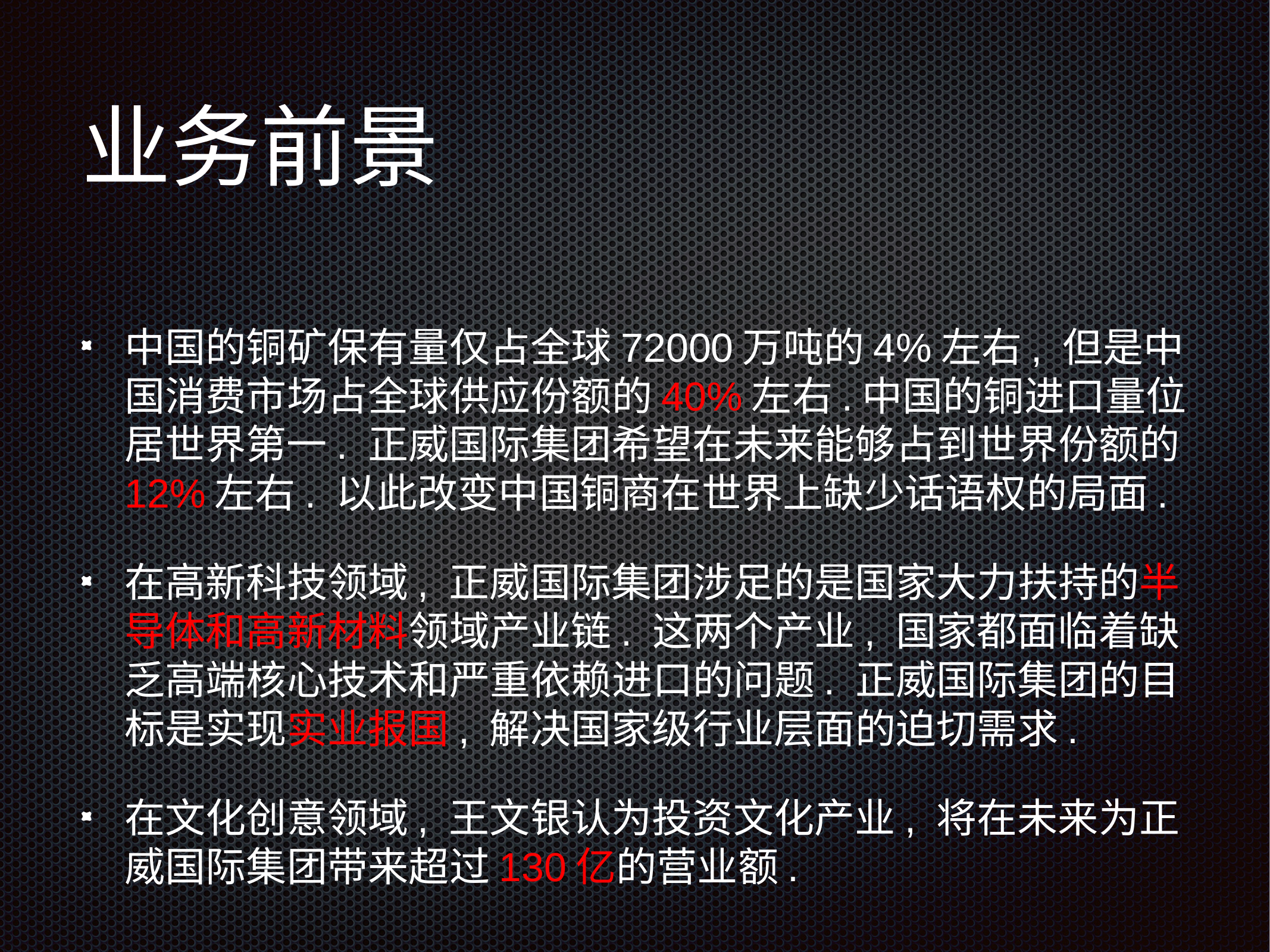

# 业务前景
中国的铜矿保有量仅占全球72000万吨的4%左右, 但是中国消费市场占全球供应份额的40%左右.中国的铜进口量位居世界第一. 正威国际集团希望在未来能够占到世界份额的12%左右. 以此改变中国铜商在世界上缺少话语权的局面.
在高新科技领域, 正威国际集团涉足的是国家大力扶持的半导体和高新材料领域产业链. 这两个产业, 国家都面临着缺乏高端核心技术和严重依赖进口的问题. 正威国际集团的目标是实现实业报国, 解决国家级行业层面的迫切需求.
在文化创意领域, 王文银认为投资文化产业, 将在未来为正威国际集团带来超过130亿的营业额.